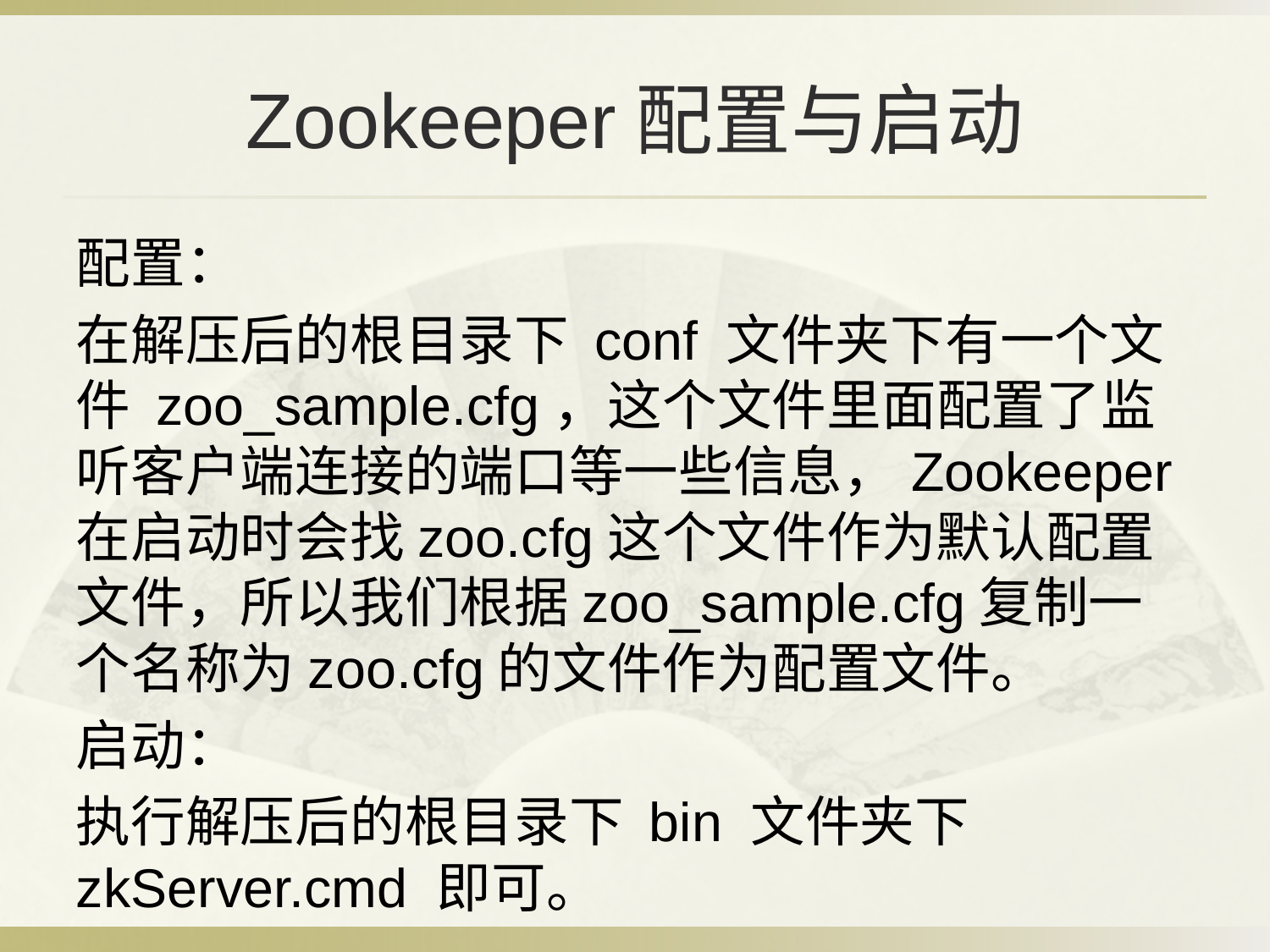

# Zookeeper配置与启动
配置：
在解压后的根目录下 conf 文件夹下有一个文件 zoo_sample.cfg，这个文件里面配置了监听客户端连接的端口等一些信息，Zookeeper 在启动时会找zoo.cfg这个文件作为默认配置文件，所以我们根据zoo_sample.cfg复制一个名称为zoo.cfg的文件作为配置文件。
启动：
执行解压后的根目录下 bin 文件夹下zkServer.cmd 即可。